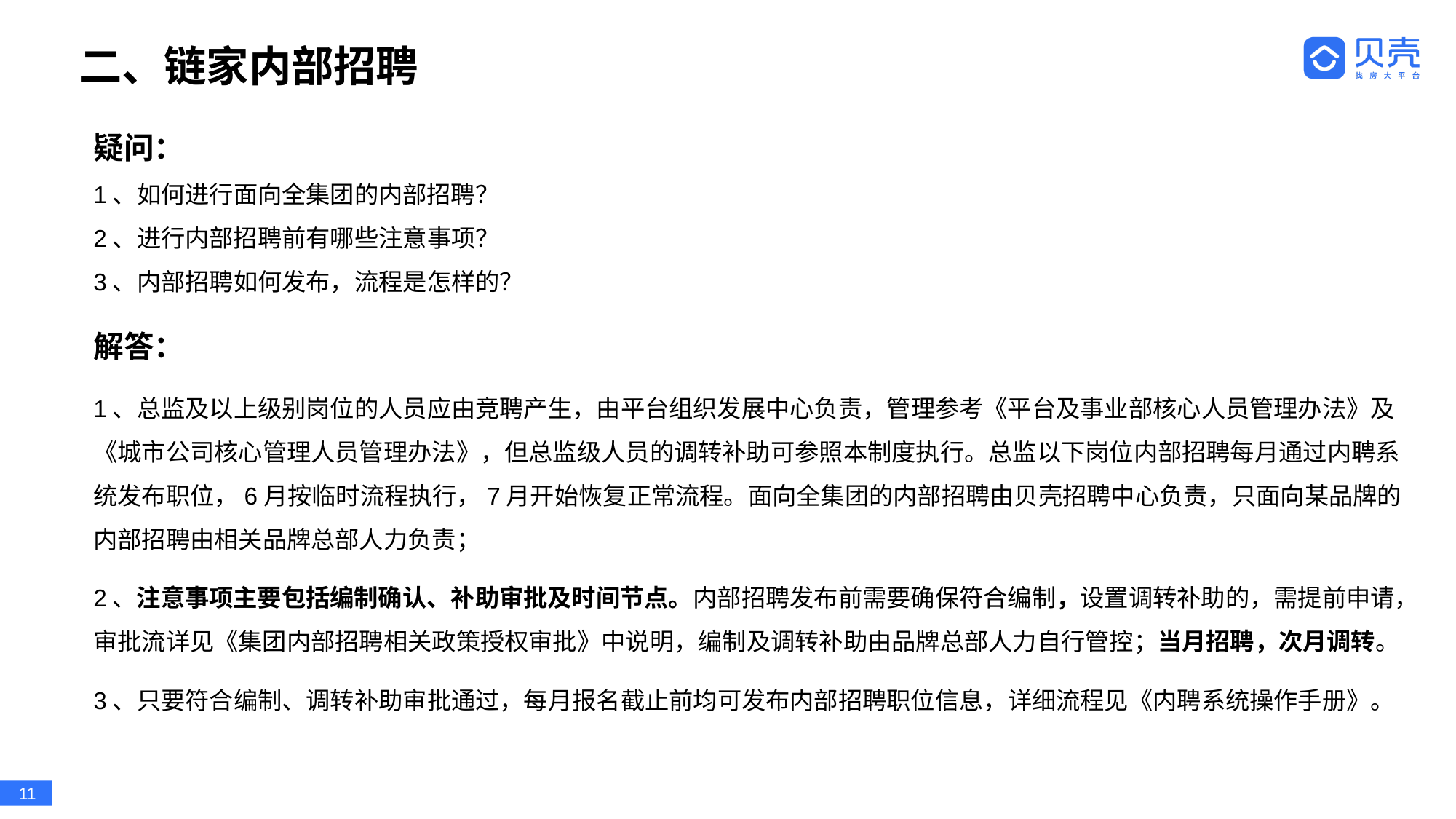

二、链家内部招聘
疑问：
1、如何进行面向全集团的内部招聘？
2、进行内部招聘前有哪些注意事项？
3、内部招聘如何发布，流程是怎样的？
解答：
1、总监及以上级别岗位的人员应由竞聘产生，由平台组织发展中心负责，管理参考《平台及事业部核心人员管理办法》及《城市公司核心管理人员管理办法》，但总监级人员的调转补助可参照本制度执行。总监以下岗位内部招聘每月通过内聘系统发布职位，6月按临时流程执行，7月开始恢复正常流程。面向全集团的内部招聘由贝壳招聘中心负责，只面向某品牌的内部招聘由相关品牌总部人力负责；
2、注意事项主要包括编制确认、补助审批及时间节点。内部招聘发布前需要确保符合编制，设置调转补助的，需提前申请，审批流详见《集团内部招聘相关政策授权审批》中说明，编制及调转补助由品牌总部人力自行管控；当月招聘，次月调转。
3、只要符合编制、调转补助审批通过，每月报名截止前均可发布内部招聘职位信息，详细流程见《内聘系统操作手册》。